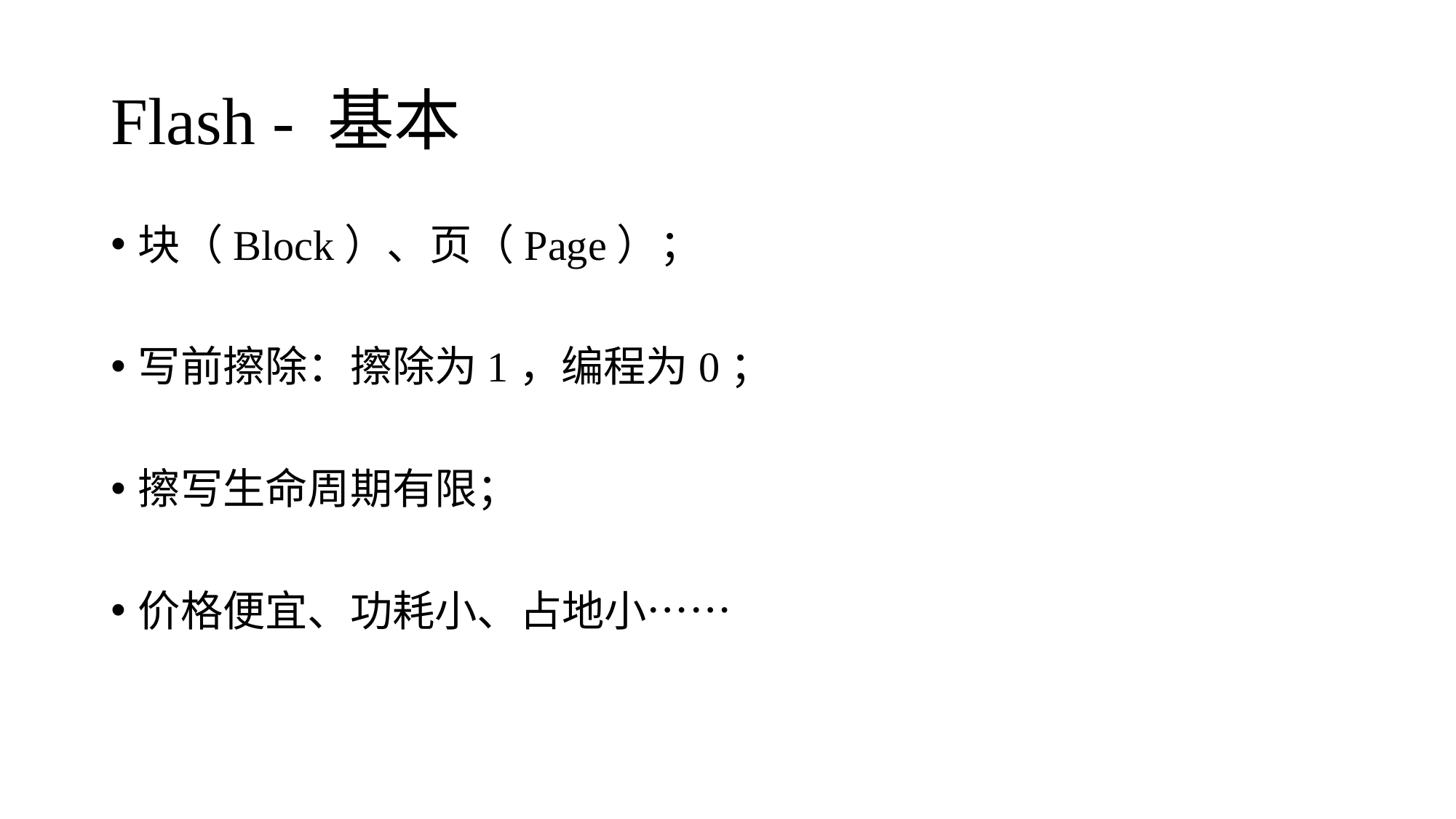

# Flash - 基本
块（Block）、页（Page）；

写前擦除：擦除为1，编程为0；

擦写生命周期有限；

价格便宜、功耗小、占地小……